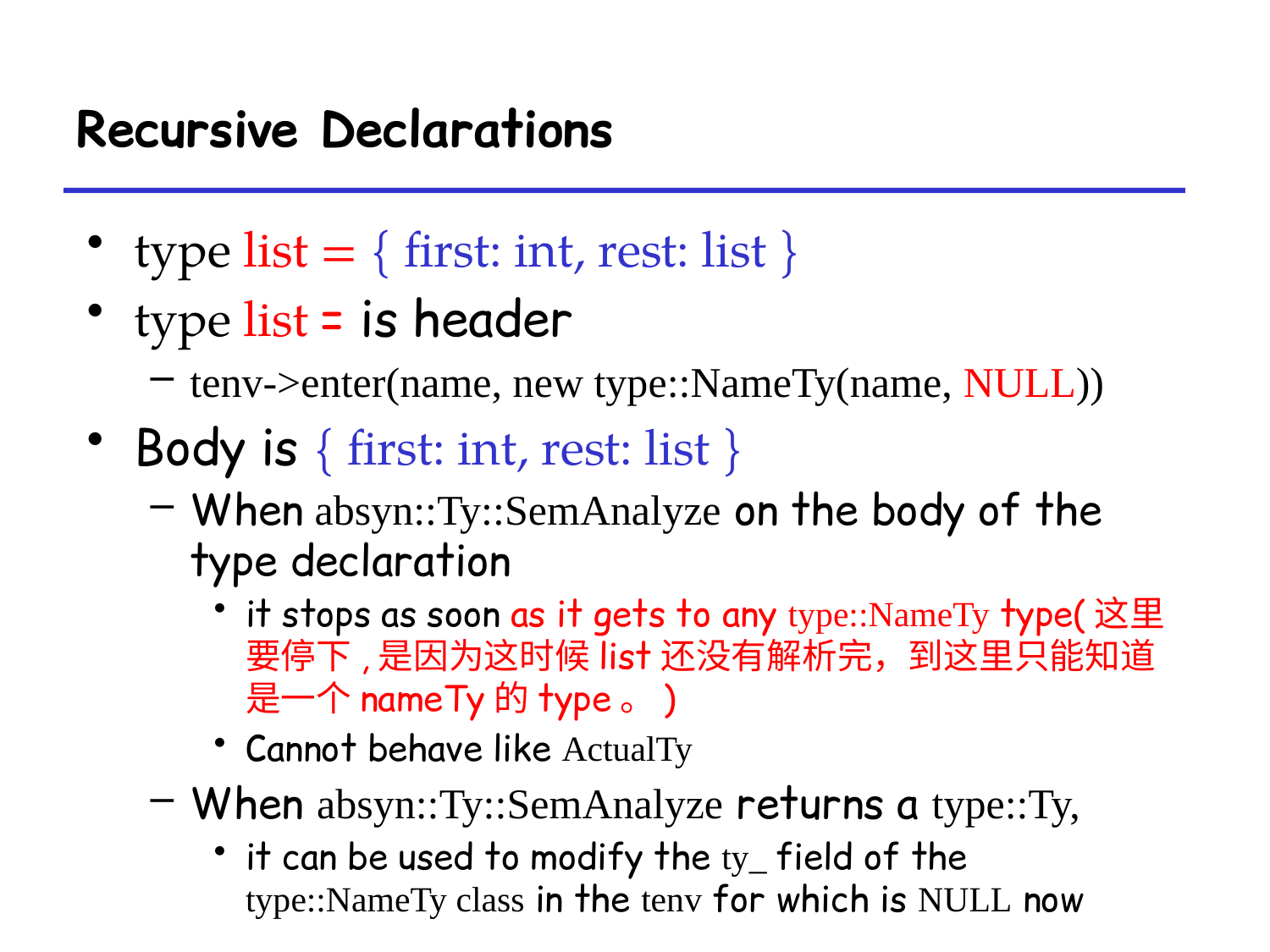

# Recursive Declarations
type list = { first: int, rest: list }
type list = is header
tenv->enter(name, new type::NameTy(name, NULL))
Body is { first: int, rest: list }
When absyn::Ty::SemAnalyze on the body of the type declaration
it stops as soon as it gets to any type::NameTy type(这里要停下,是因为这时候list还没有解析完，到这里只能知道是一个nameTy的type。)
Cannot behave like ActualTy
When absyn::Ty::SemAnalyze returns a type::Ty,
it can be used to modify the ty_ field of the type::NameTy class in the tenv for which is NULL now

30